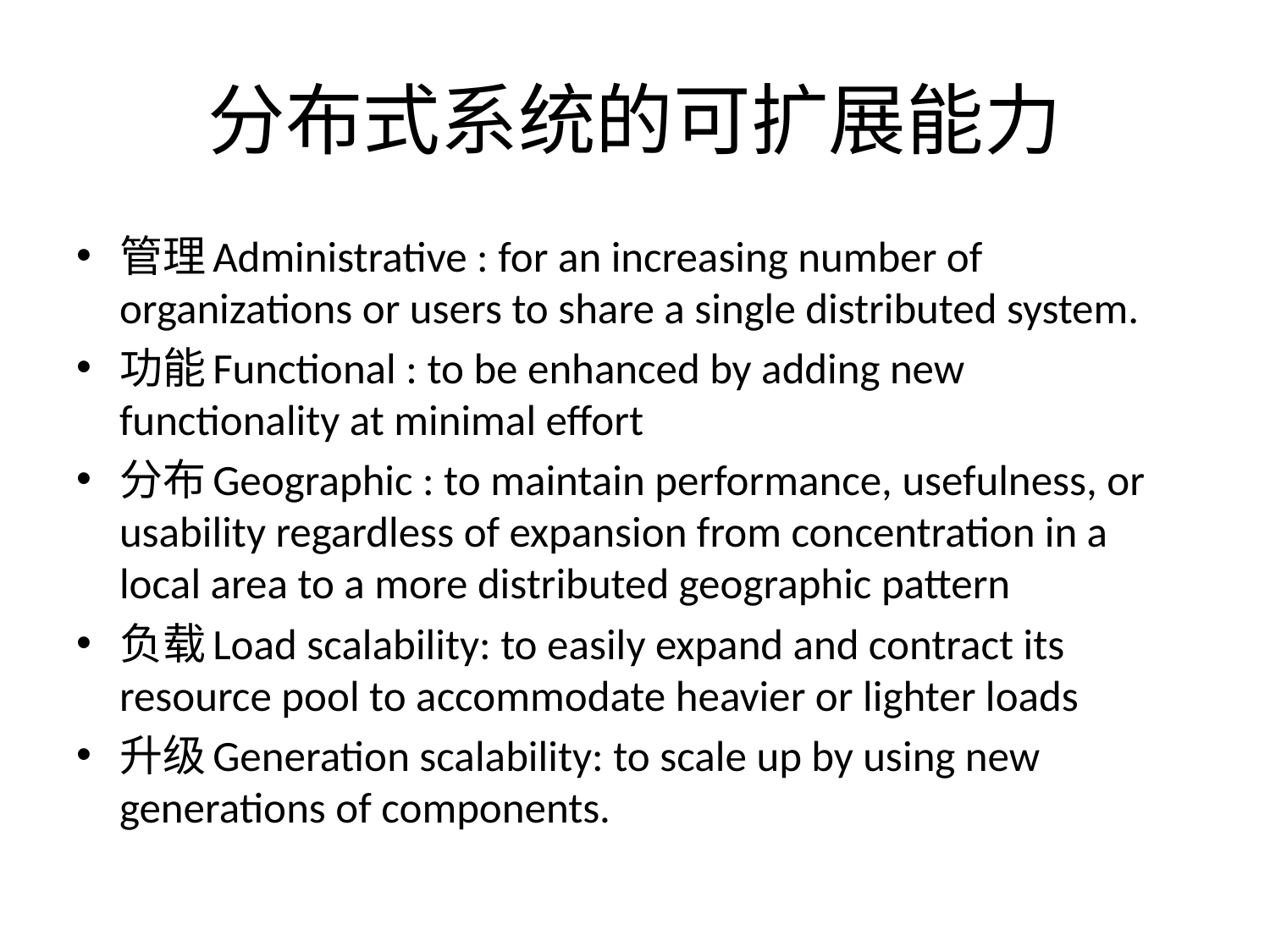

# 分布式系统的可扩展能力
管理Administrative : for an increasing number of organizations or users to share a single distributed system.
功能Functional : to be enhanced by adding new functionality at minimal effort
分布Geographic : to maintain performance, usefulness, or usability regardless of expansion from concentration in a local area to a more distributed geographic pattern
负载Load scalability: to easily expand and contract its resource pool to accommodate heavier or lighter loads
升级Generation scalability: to scale up by using new generations of components.

4